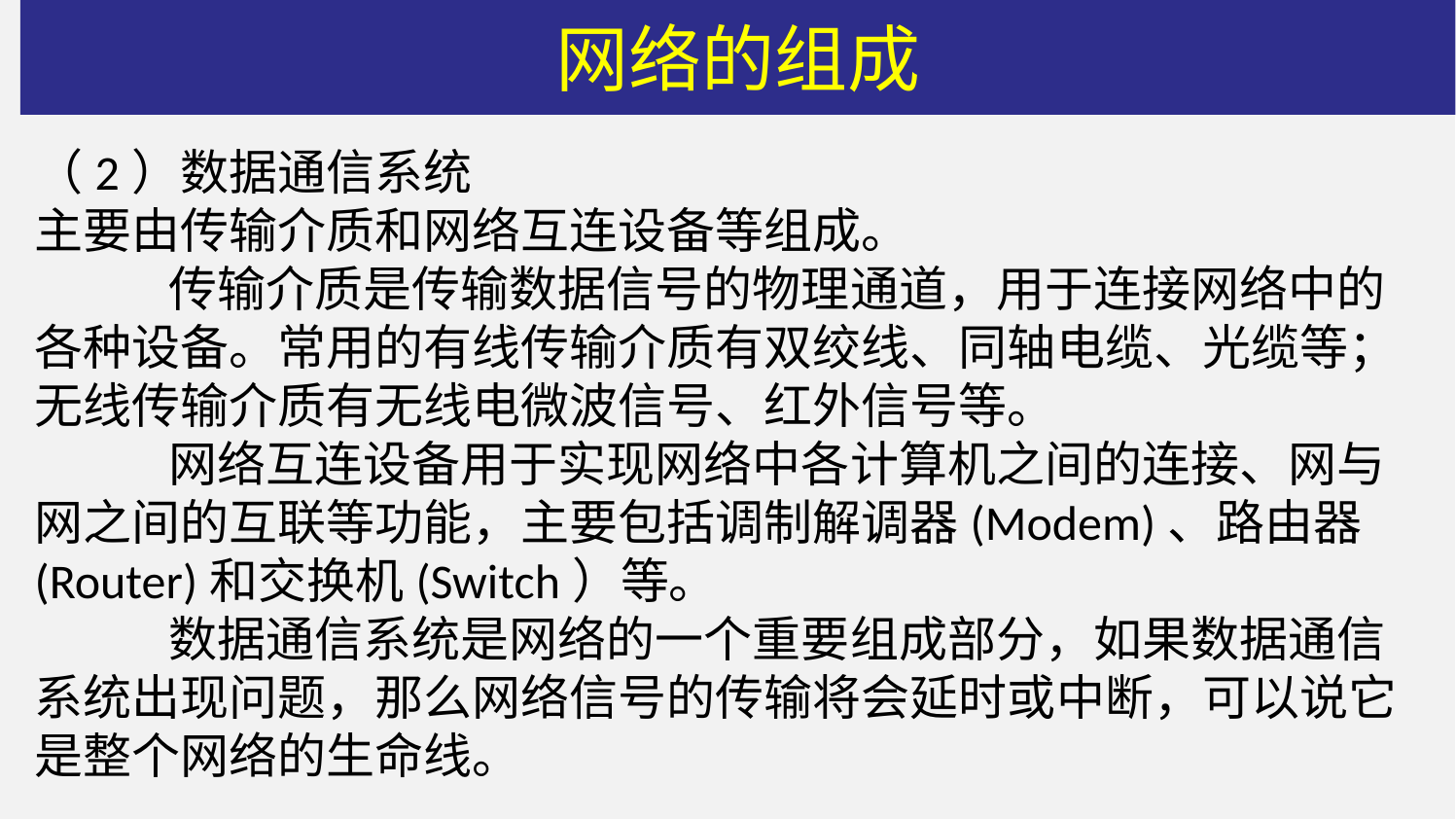

# 网络的组成
（2）数据通信系统
主要由传输介质和网络互连设备等组成。
         传输介质是传输数据信号的物理通道，用于连接网络中的各种设备。常用的有线传输介质有双绞线、同轴电缆、光缆等；无线传输介质有无线电微波信号、红外信号等。
         网络互连设备用于实现网络中各计算机之间的连接、网与网之间的互联等功能，主要包括调制解调器(Modem)、路由器(Router)和交换机(Switch）等。
         数据通信系统是网络的一个重要组成部分，如果数据通信系统出现问题，那么网络信号的传输将会延时或中断，可以说它是整个网络的生命线。